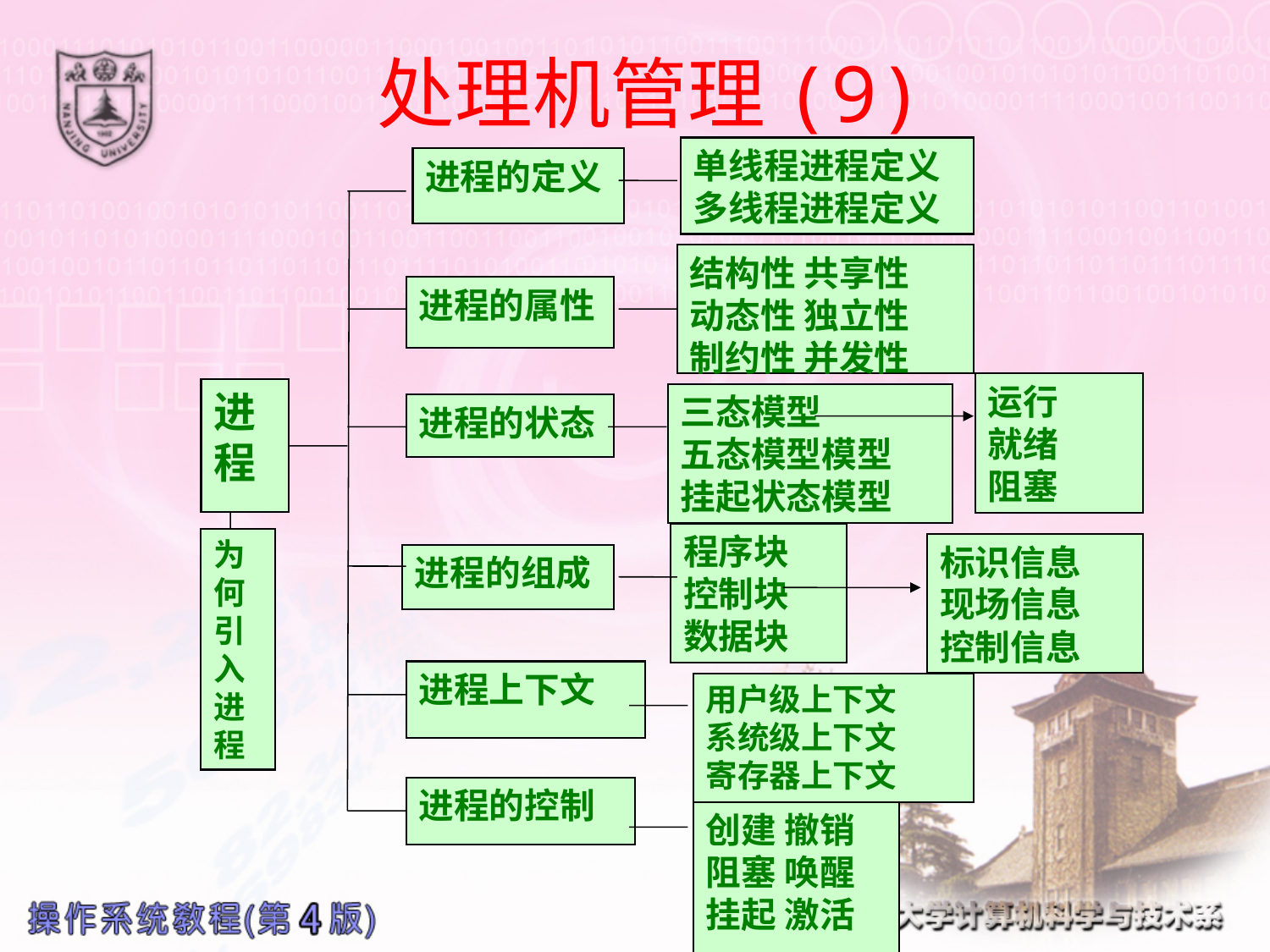

# 处理机管理(9)
单线程进程定义
多线程进程定义

进程的定义

结构性 共享性
动态性 独立性
制约性 并发性
进程的属性

运行
就绪
阻塞

进
程
三态模型
五态模型模型
挂起状态模型
进程的状态

程序块
控制块
数据块

为何引入进程

标识信息
现场信息
控制信息

进程的组成

进程上下文

用户级上下文
系统级上下文
寄存器上下文

进程的控制

创建 撤销
阻塞 唤醒
挂起 激活